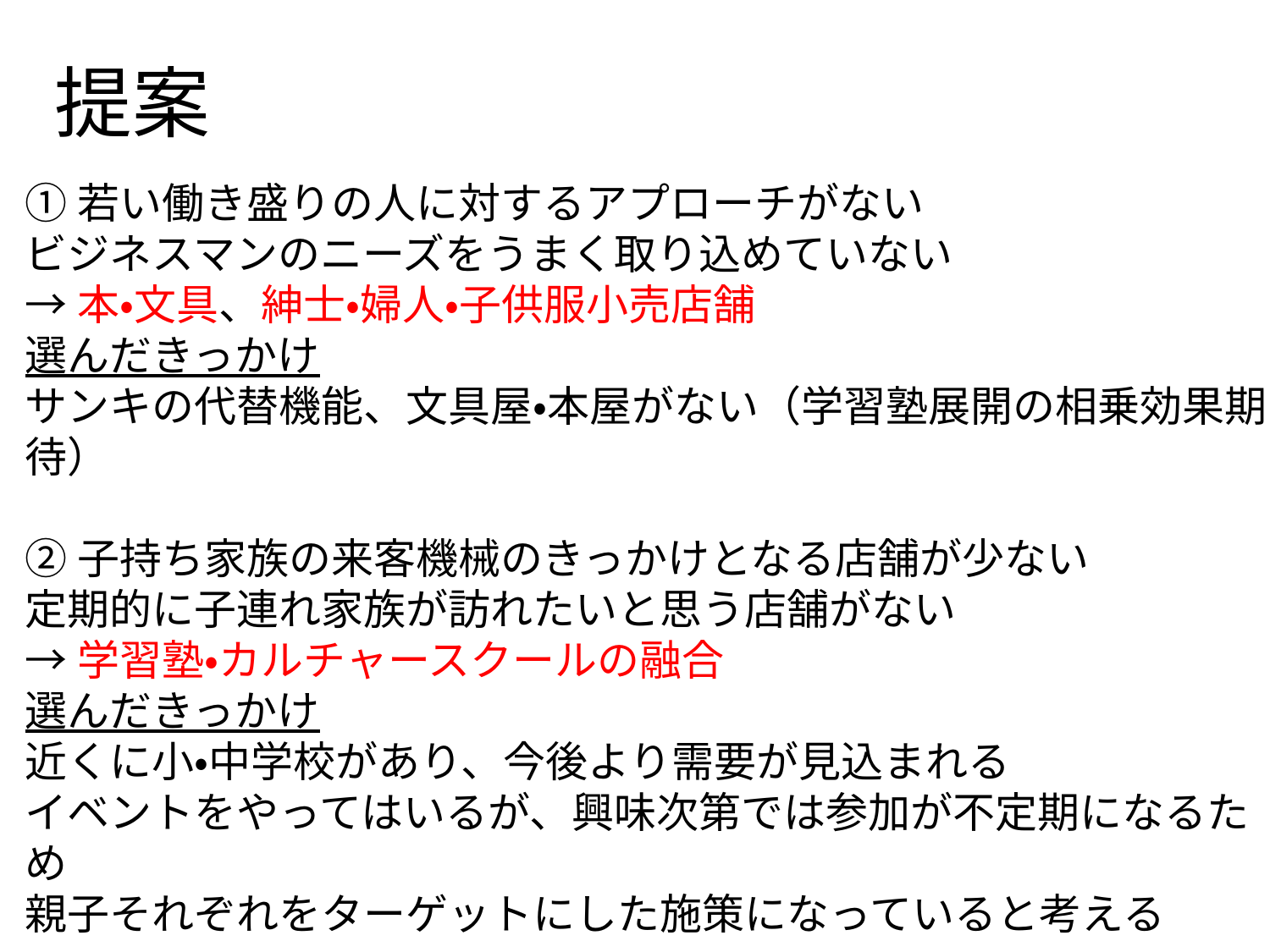

# 提案
①若い働き盛りの人に対するアプローチがない
ビジネスマンのニーズをうまく取り込めていない
→本・文具、紳士・婦人・子供服小売店舗
選んだきっかけ
サンキの代替機能、文具屋・本屋がない（学習塾展開の相乗効果期待）

②子持ち家族の来客機械のきっかけとなる店舗が少ない
定期的に子連れ家族が訪れたいと思う店舗がない
→学習塾・カルチャースクールの融合
選んだきっかけ
近くに小・中学校があり、今後より需要が見込まれる
イベントをやってはいるが、興味次第では参加が不定期になるため
親子それぞれをターゲットにした施策になっていると考える